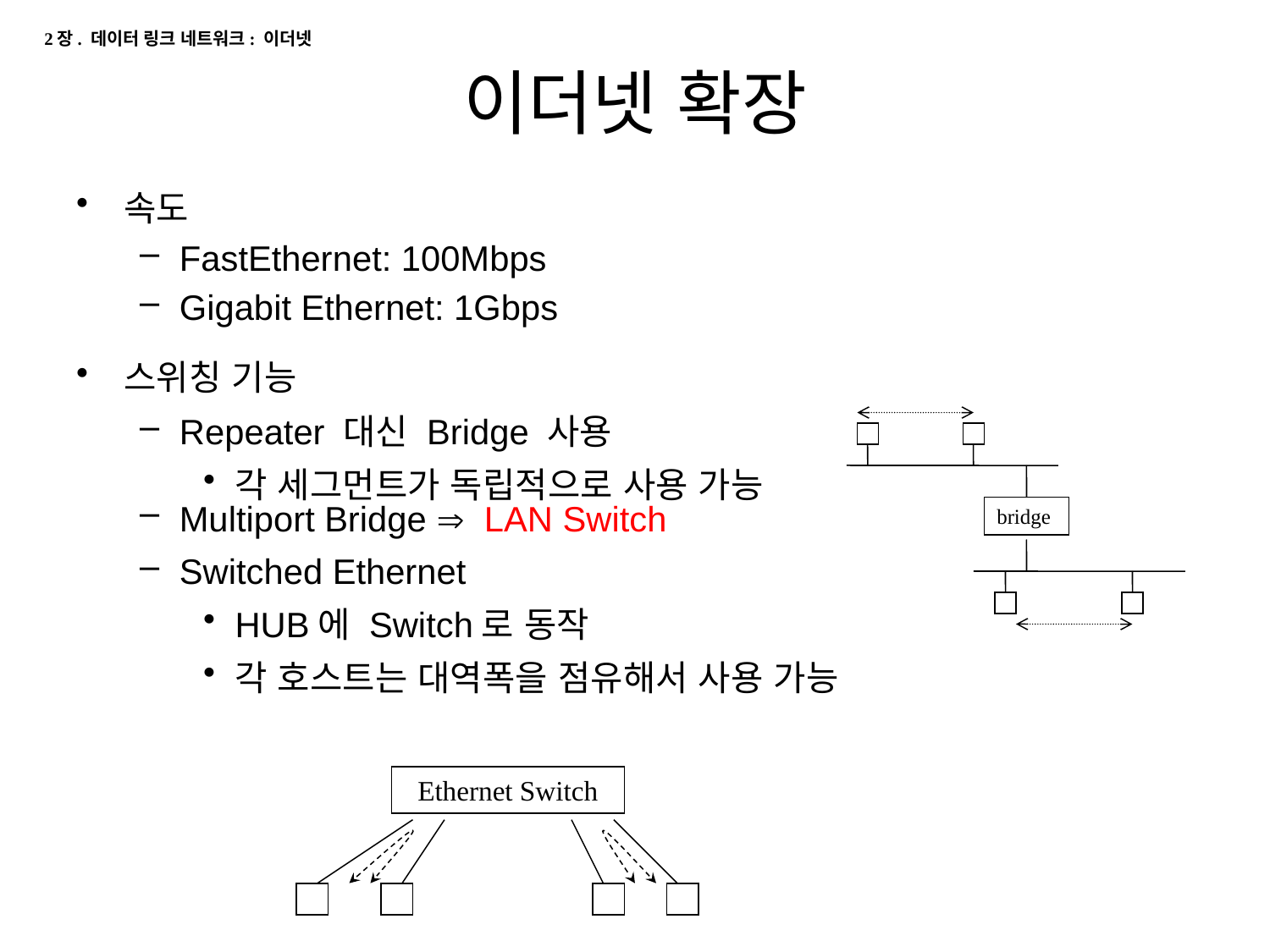

2장. 데이터 링크 네트워크: 이더넷
# 이더넷 확장
속도
FastEthernet: 100Mbps
Gigabit Ethernet: 1Gbps
스위칭 기능
Repeater 대신 Bridge 사용
각 세그먼트가 독립적으로 사용 가능
Multiport Bridge ⇒  LAN Switch
Switched Ethernet
HUB에 Switch로 동작
각 호스트는 대역폭을 점유해서 사용 가능

bridge

Ethernet Switch